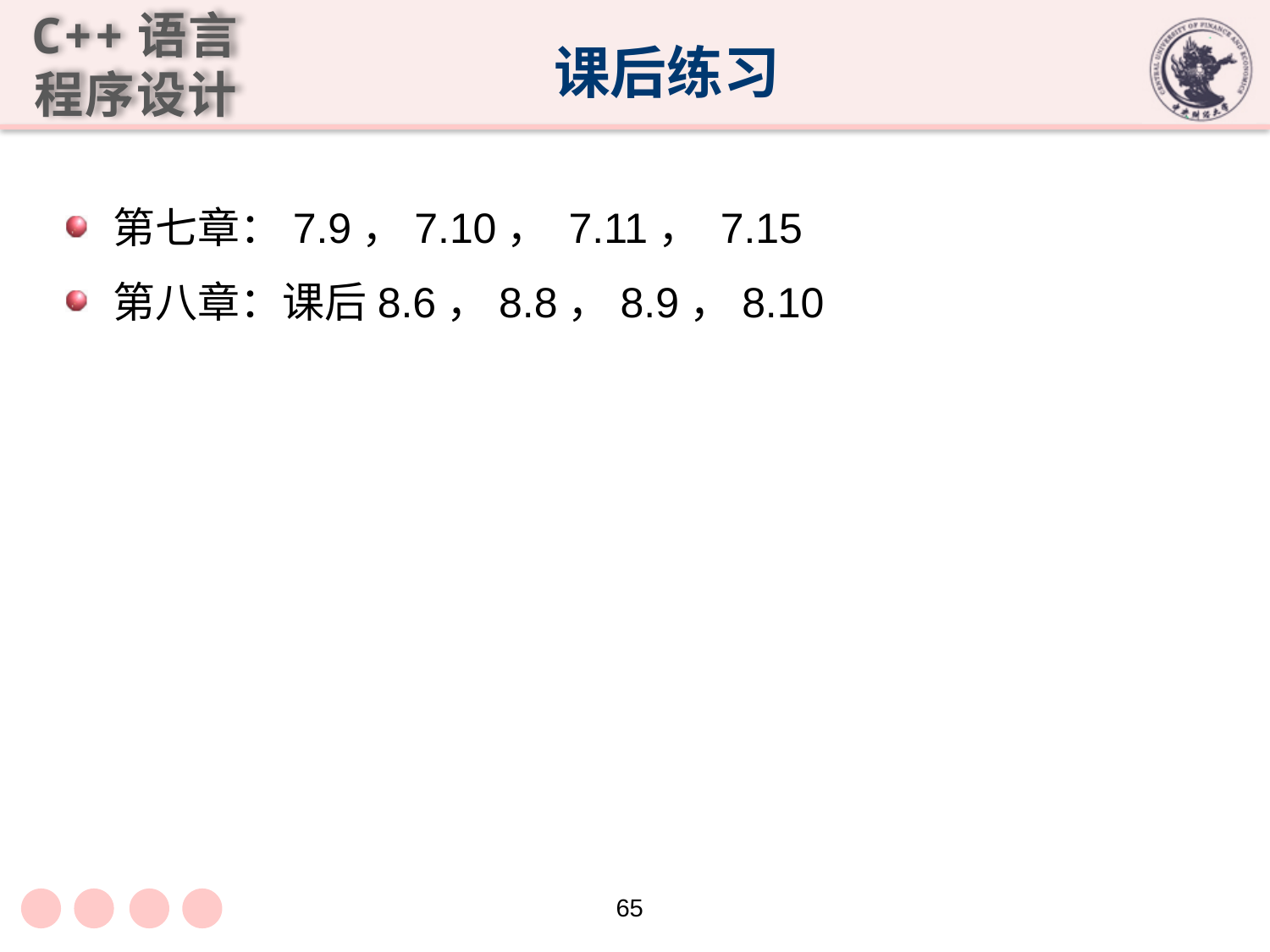

# 课后练习
第七章：7.9，7.10， 7.11， 7.15
第八章：课后8.6，8.8，8.9，8.10
65